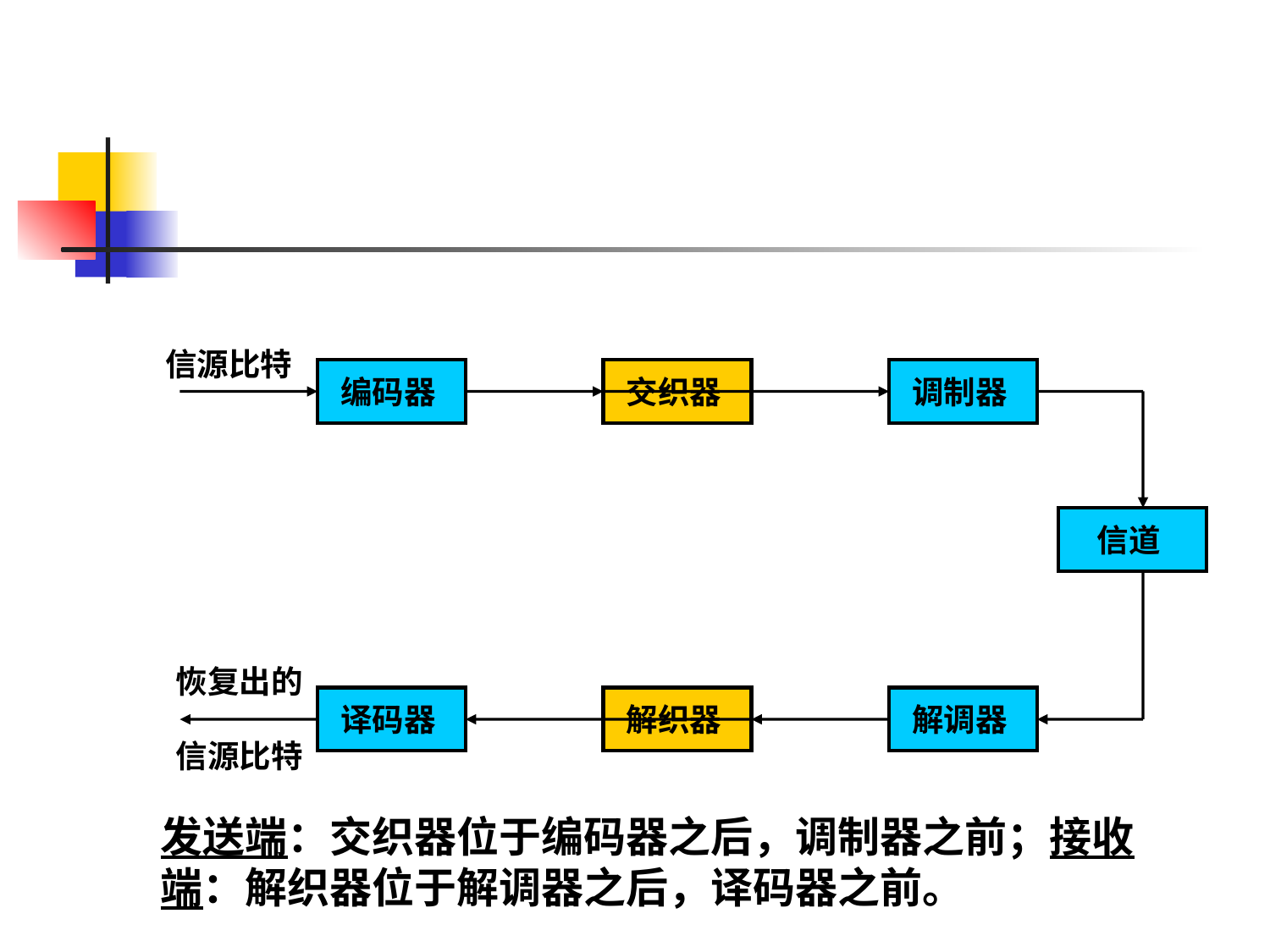

#
    信源比特
编码器
交织器
调制器

信道

    恢复出的
译码器
解织器
解调器

    信源比特
发送端：交织器位于编码器之后，调制器之前；接收端：解织器位于解调器之后，译码器之前。